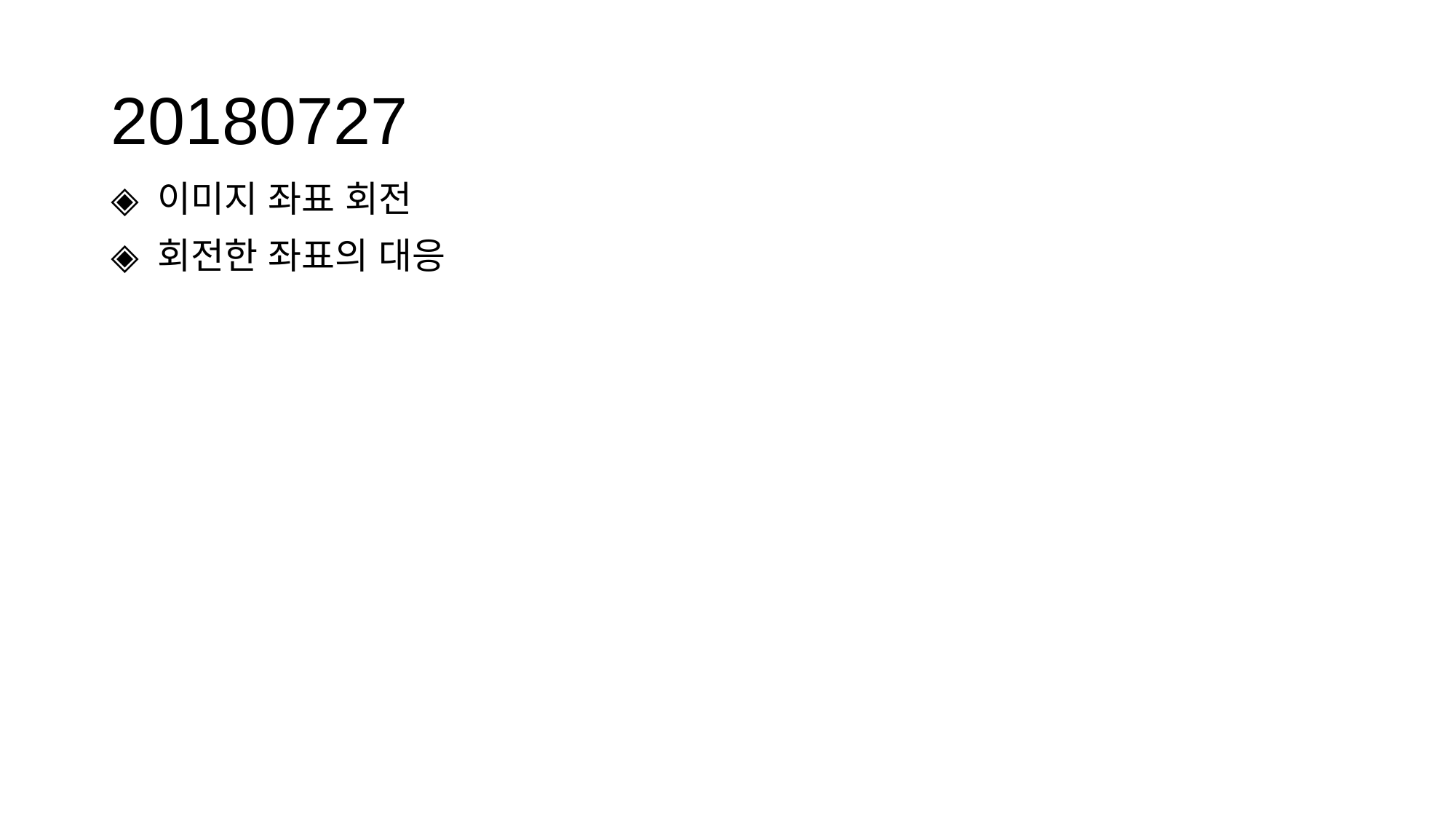

# 20180727
◈ 이미지 좌표 회전
◈ 회전한 좌표의 대응